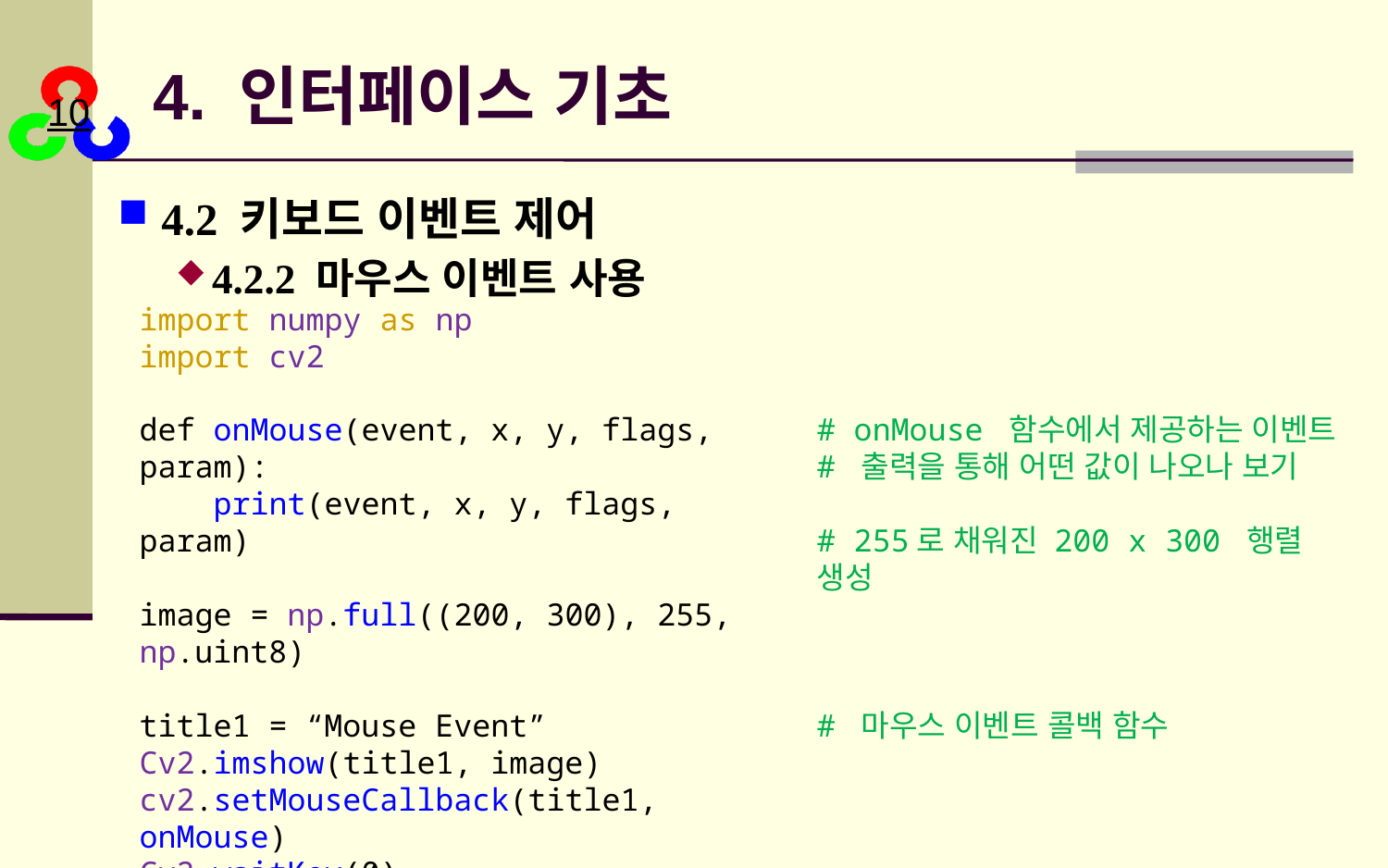

# 4. 인터페이스 기초
4.2 키보드 이벤트 제어
4.2.2 마우스 이벤트 사용
import numpy as np
import cv2
def onMouse(event, x, y, flags, param):
    print(event, x, y, flags, param)
image = np.full((200, 300), 255, np.uint8)
title1 = “Mouse Event”
Cv2.imshow(title1, image)
cv2.setMouseCallback(title1, onMouse)
Cv2.waitKey(0)
Cv2.destroyAllWindows()

# onMouse 함수에서 제공하는 이벤트
# 출력을 통해 어떤 값이 나오나 보기

# 255로 채워진 200 x 300 행렬 생성

# 마우스 이벤트 콜백 함수